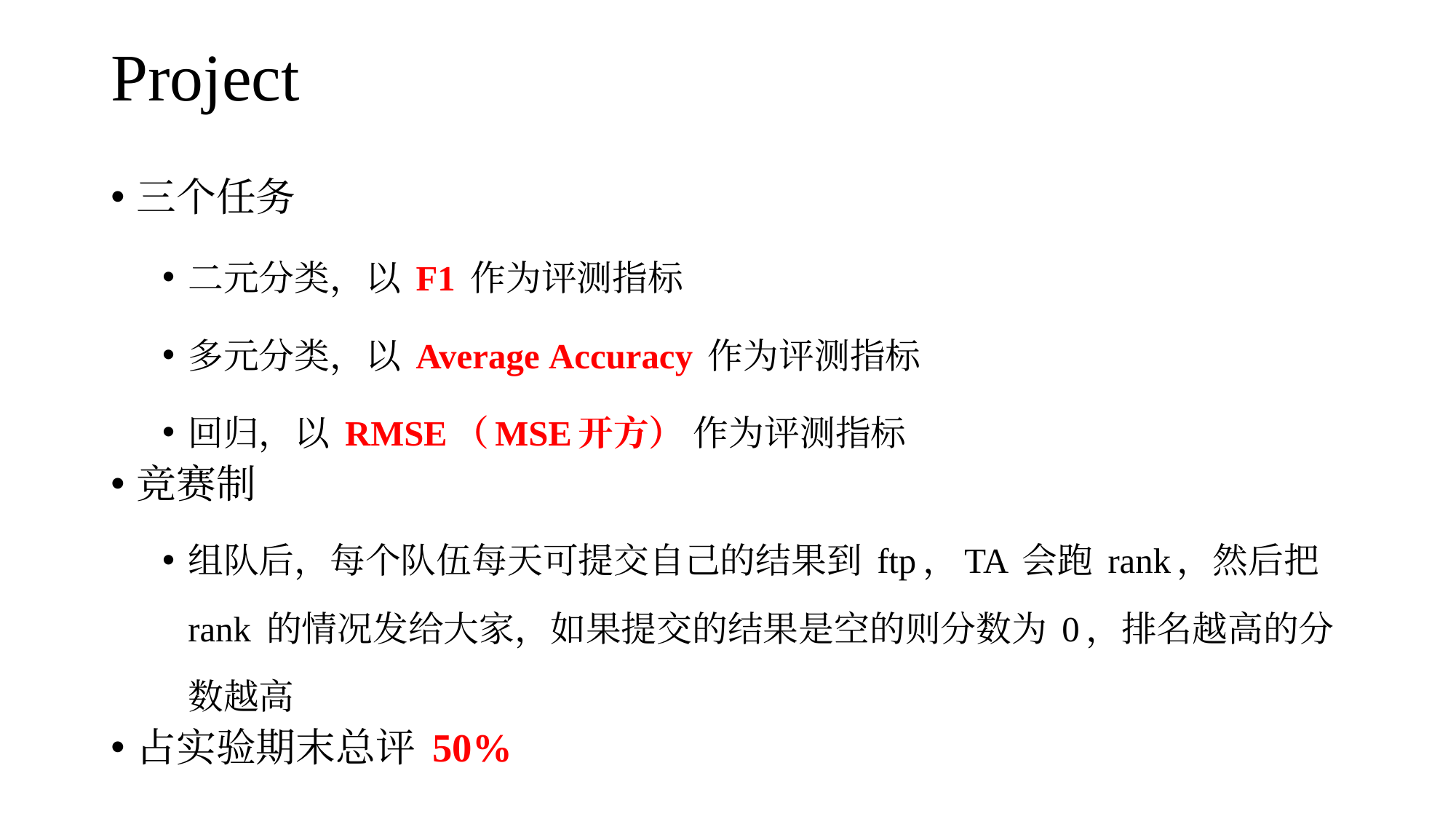

# Project
三个任务
二元分类，以 F1 作为评测指标
多元分类，以 Average Accuracy 作为评测指标
回归，以 RMSE（MSE开方） 作为评测指标
竞赛制
组队后，每个队伍每天可提交自己的结果到 ftp，TA 会跑 rank，然后把 rank 的情况发给大家，如果提交的结果是空的则分数为 0，排名越高的分数越高
占实验期末总评 50%